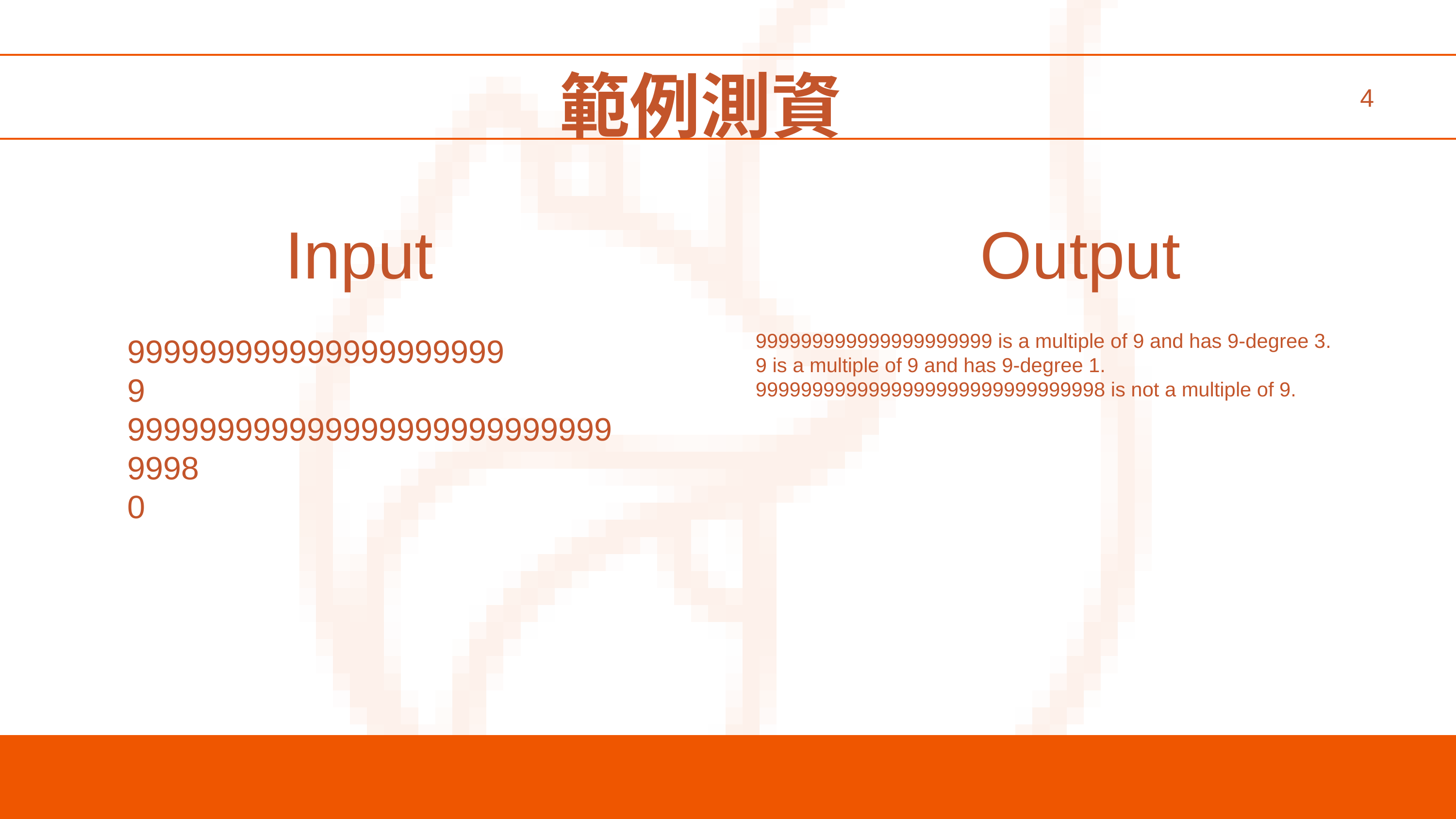

範例測資

4
Input
Output
999999999999999999999 is a multiple of 9 and has 9-degree 3.
9 is a multiple of 9 and has 9-degree 1.
9999999999999999999999999999998 is not a multiple of 9.
999999999999999999999
9
9999999999999999999999999999998
0